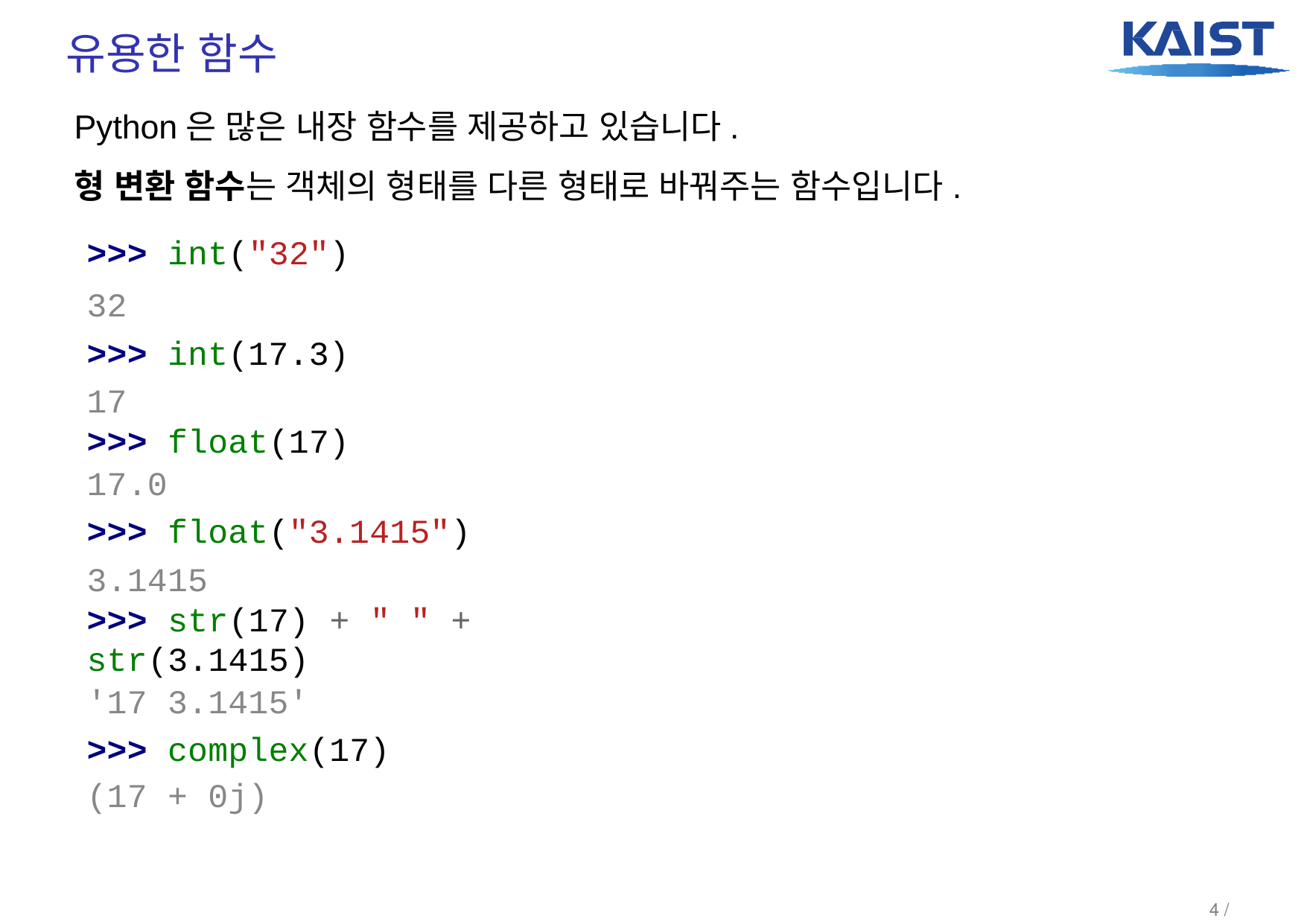

# 유용한 함수

Python은 많은 내장 함수를 제공하고 있습니다.
형 변환 함수는 객체의 형태를 다른 형태로 바꿔주는 함수입니다.
>>> int("32")
32
>>> int(17.3)
17
>>> float(17)
17.0
>>> float("3.1415")
3.1415
>>> str(17) + " " + str(3.1415)
'17 3.1415'
>>> complex(17)  (17 + 0j)
4 / 17